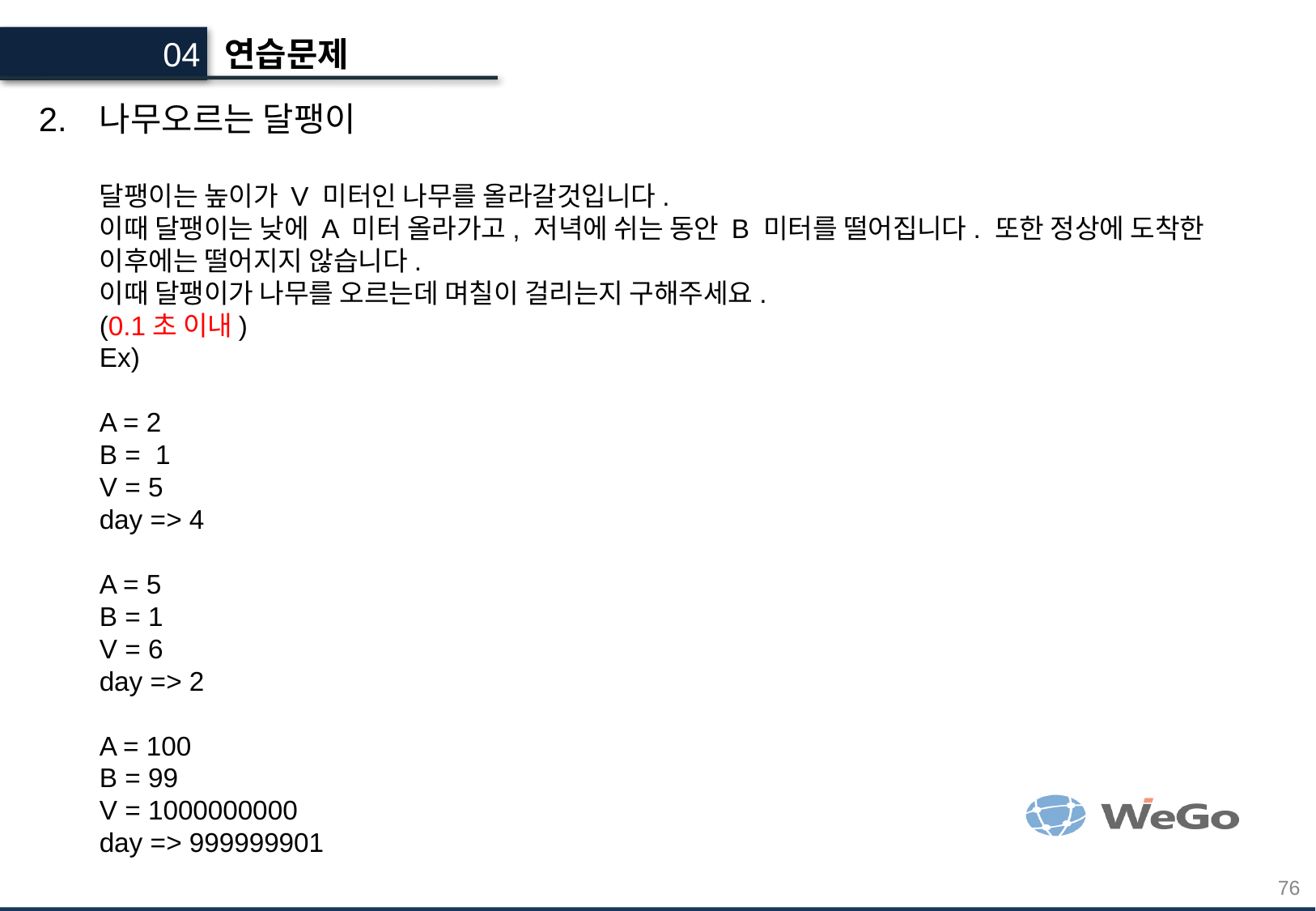

04
연습문제
나무오르는 달팽이
달팽이는 높이가 V 미터인 나무를 올라갈것입니다.
이때 달팽이는 낮에 A 미터 올라가고, 저녁에 쉬는 동안 B 미터를 떨어집니다. 또한 정상에 도착한 이후에는 떨어지지 않습니다.
이때 달팽이가 나무를 오르는데 며칠이 걸리는지 구해주세요.
(0.1초 이내)
Ex)
A = 2
B =  1
V = 5
day => 4
A = 5
B = 1
V = 6
day => 2
A = 100
B = 99
V = 1000000000
day => 999999901
76